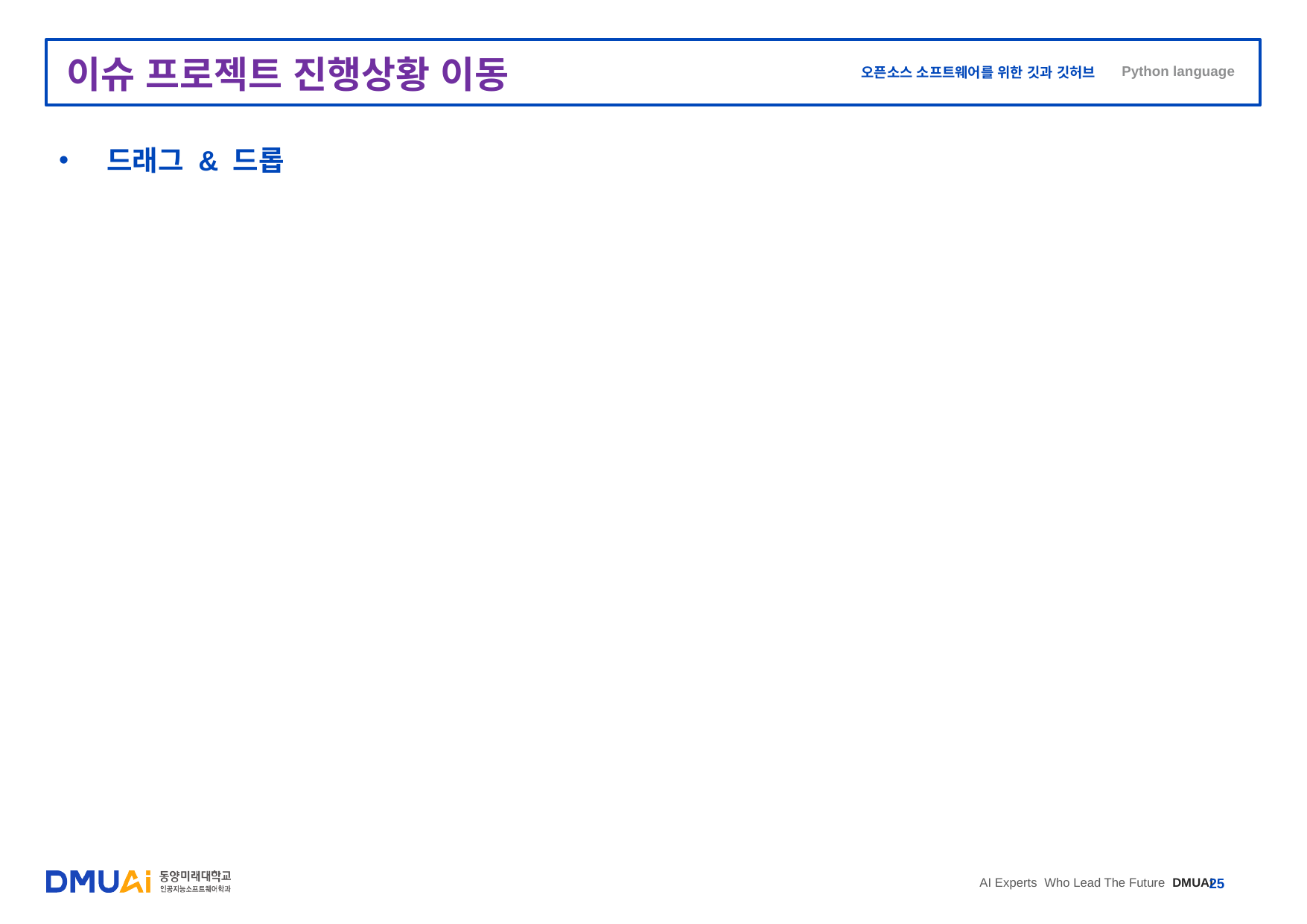

# 이슈 프로젝트 진행상황 이동
드래그 & 드롭